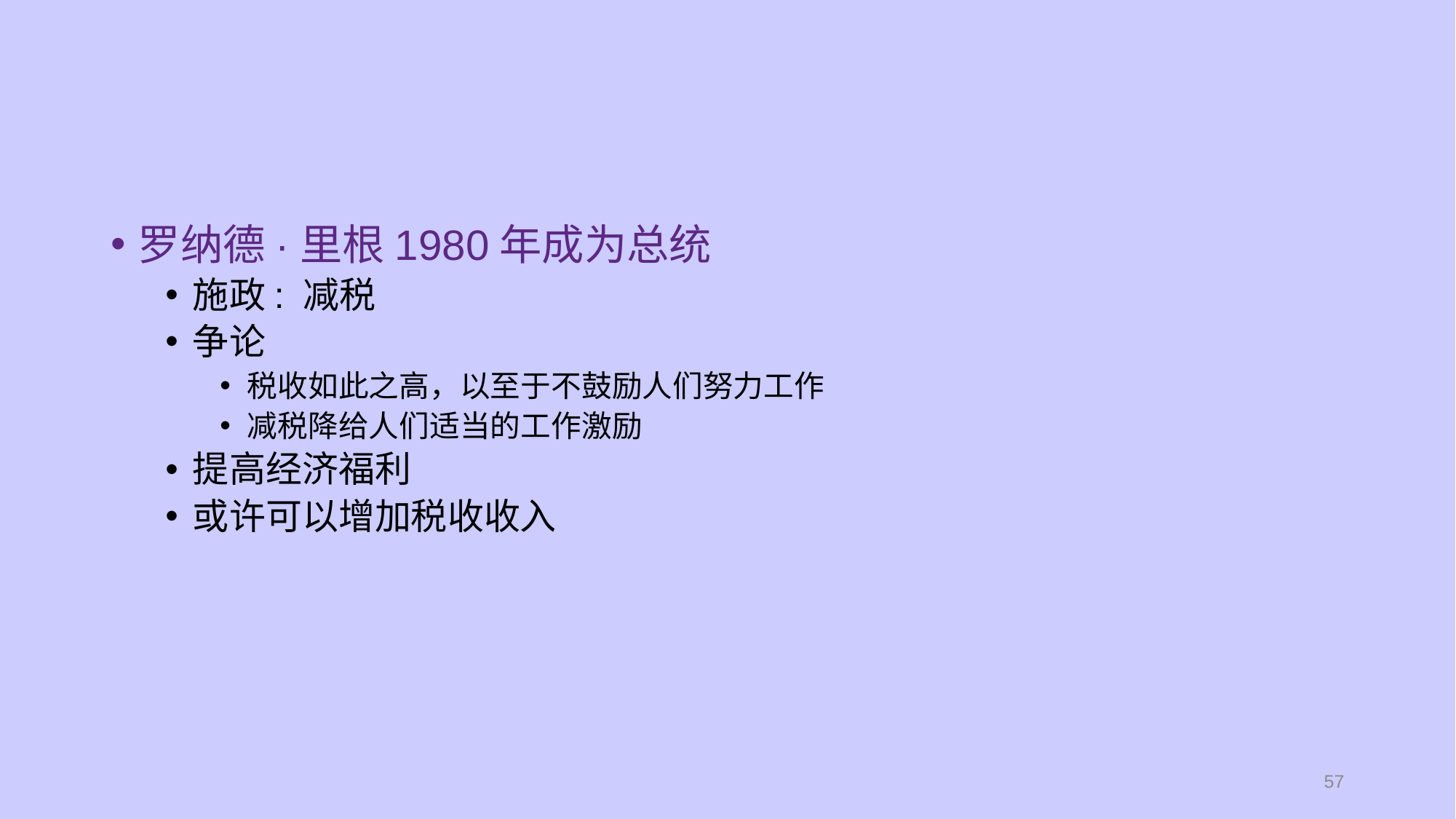

#
罗纳德·里根1980年成为总统
施政: 减税
争论
税收如此之高，以至于不鼓励人们努力工作
减税降给人们适当的工作激励
提高经济福利
或许可以增加税收收入

57